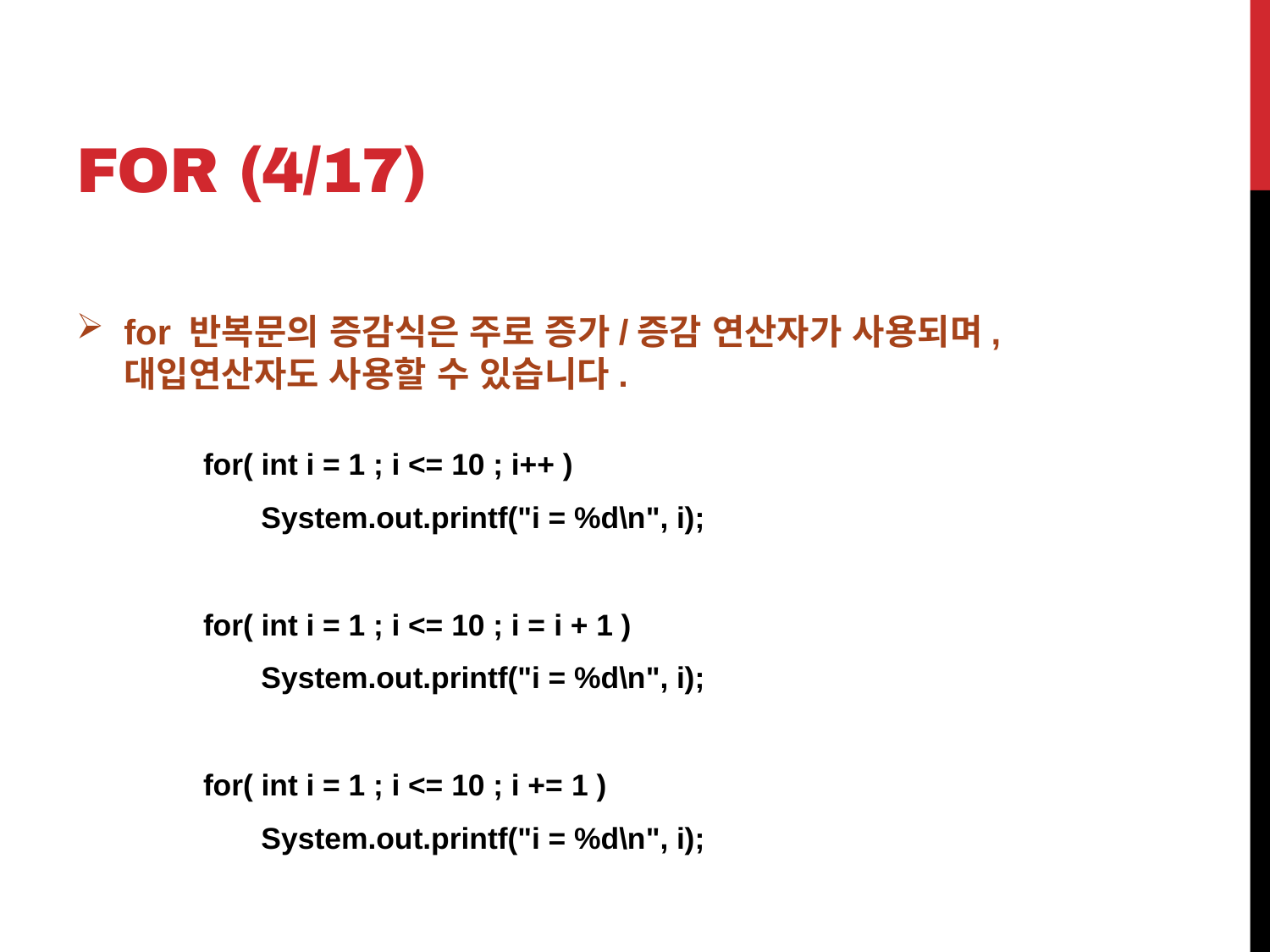

# for (4/17)

for 반복문의 증감식은 주로 증가/증감 연산자가 사용되며,
대입연산자도 사용할 수 있습니다.

	for( int i = 1 ; i <= 10 ; i++ )
	       System.out.printf("i = %d\n", i);

	for( int i = 1 ; i <= 10 ; i = i + 1 )
	       System.out.printf("i = %d\n", i);

	for( int i = 1 ; i <= 10 ; i += 1 )
	       System.out.printf("i = %d\n", i);